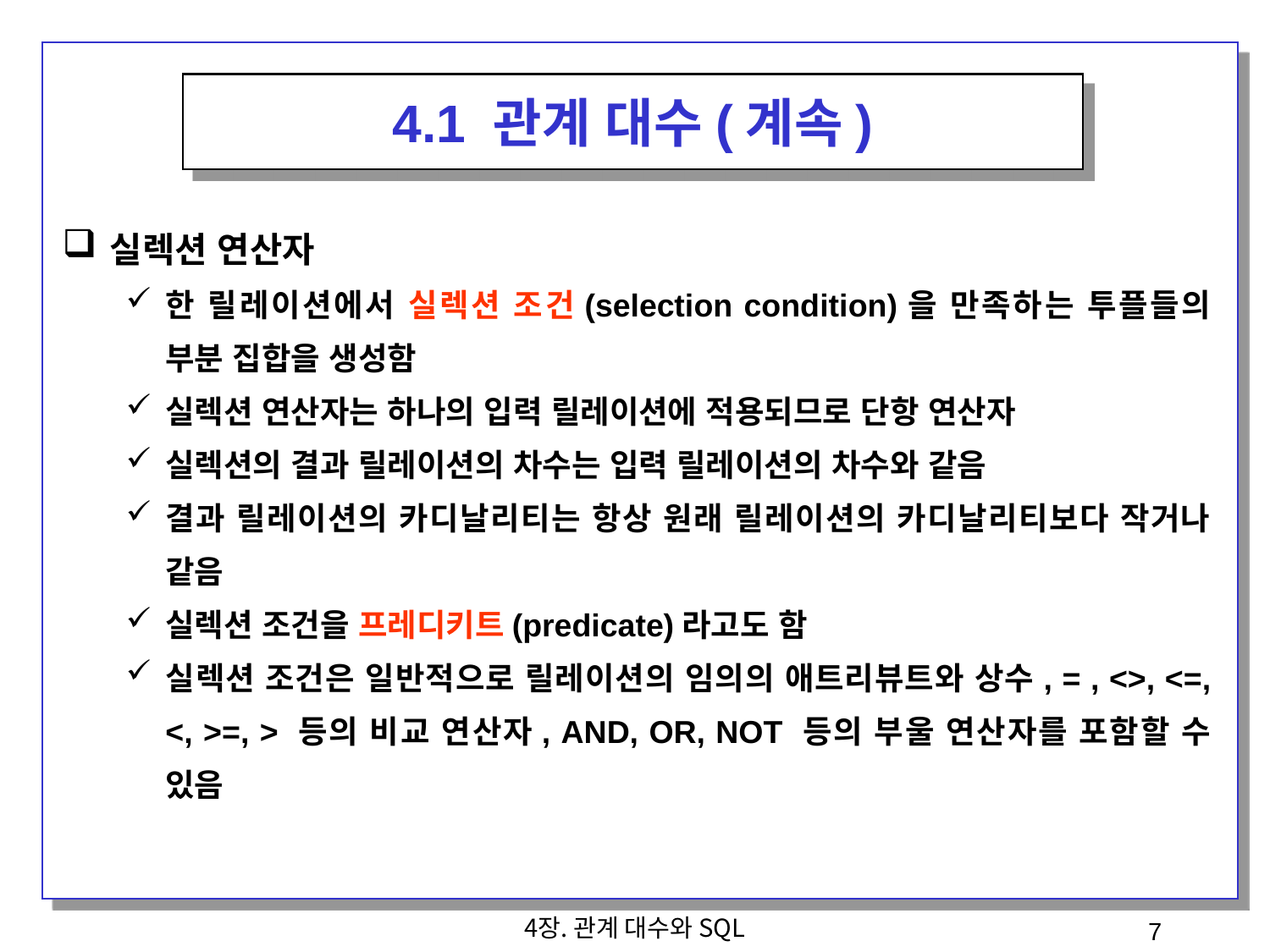

4.1 관계 대수(계속)
실렉션 연산자
한 릴레이션에서 실렉션 조건(selection condition)을 만족하는 투플들의 부분 집합을 생성함
실렉션 연산자는 하나의 입력 릴레이션에 적용되므로 단항 연산자
실렉션의 결과 릴레이션의 차수는 입력 릴레이션의 차수와 같음
결과 릴레이션의 카디날리티는 항상 원래 릴레이션의 카디날리티보다 작거나 같음
실렉션 조건을 프레디키트(predicate)라고도 함
실렉션 조건은 일반적으로 릴레이션의 임의의 애트리뷰트와 상수, = , <>, <=, <, >=, > 등의 비교 연산자, AND, OR, NOT 등의 부울 연산자를 포함할 수 있음

4장. 관계 대수와 SQL
7